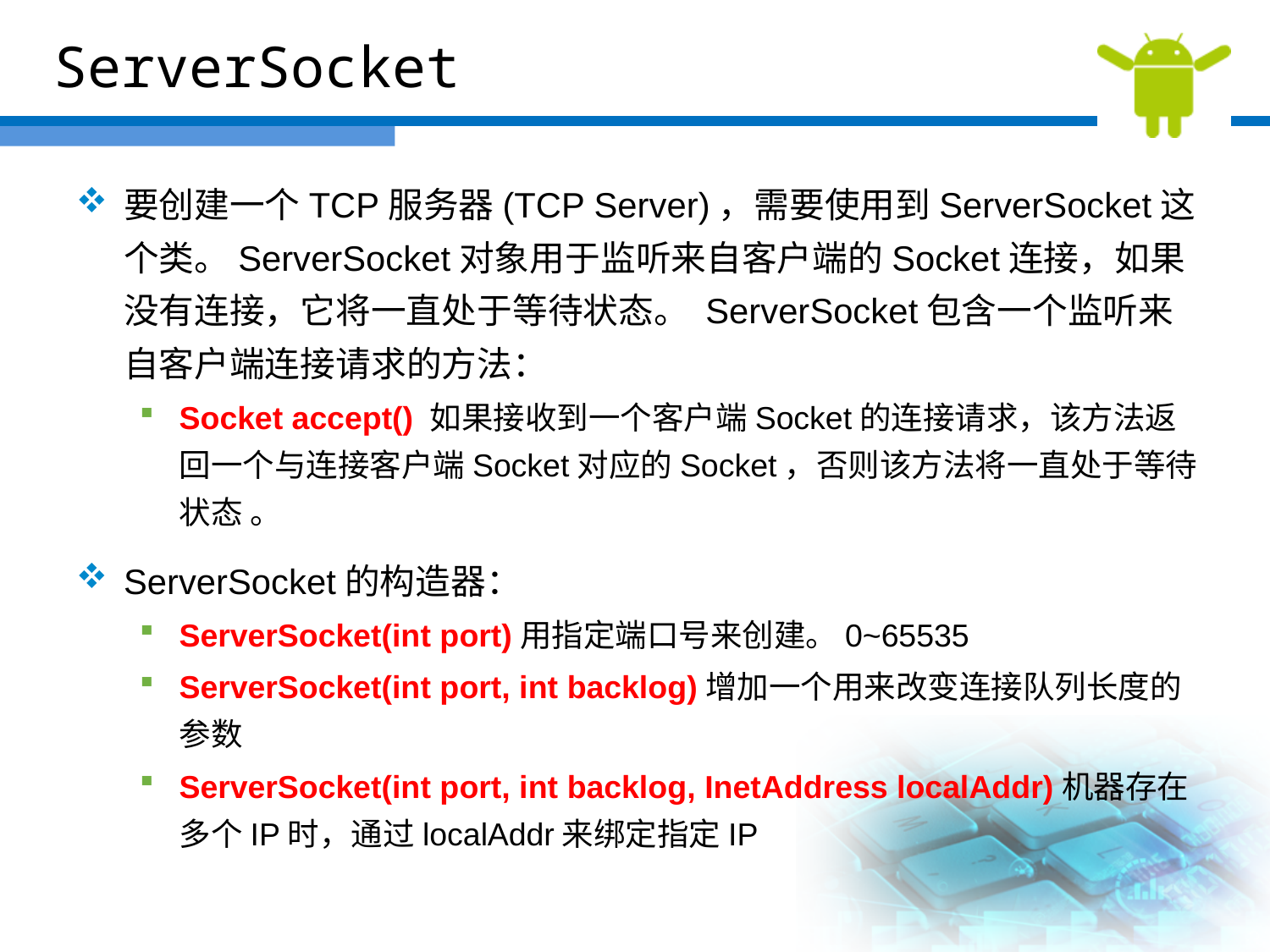

ServerSocket
要创建一个TCP服务器(TCP Server)，需要使用到ServerSocket这个类。ServerSocket对象用于监听来自客户端的Socket连接，如果没有连接，它将一直处于等待状态。 ServerSocket包含一个监听来自客户端连接请求的方法：
Socket accept() 如果接收到一个客户端Socket的连接请求，该方法返回一个与连接客户端Socket对应的Socket，否则该方法将一直处于等待状态 。
ServerSocket的构造器：
ServerSocket(int port)用指定端口号来创建。0~65535
ServerSocket(int port, int backlog)增加一个用来改变连接队列长度的参数
ServerSocket(int port, int backlog, InetAddress localAddr)机器存在多个IP时，通过localAddr来绑定指定IP